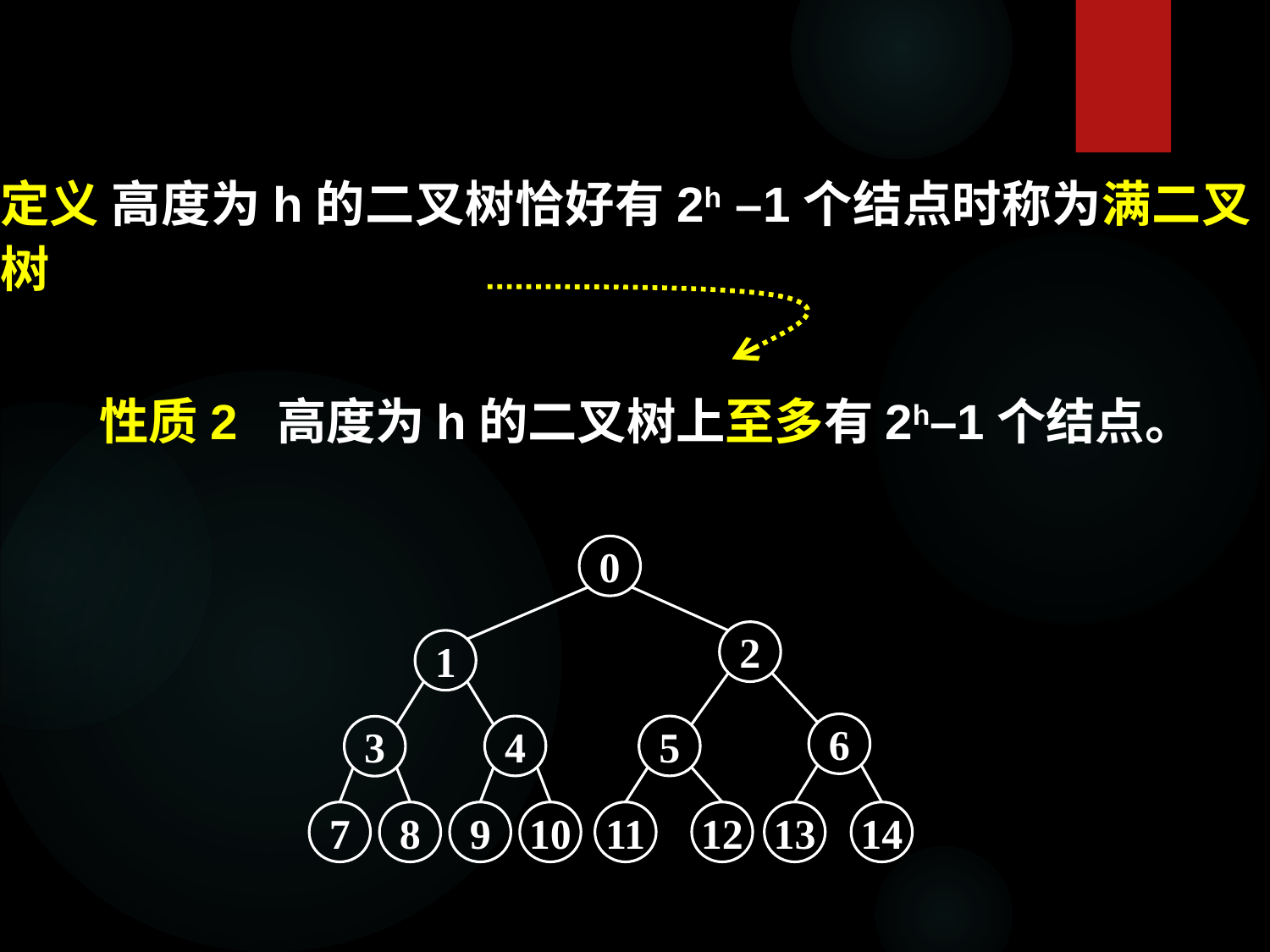

定义 高度为h的二叉树恰好有2h –1个结点时称为满二叉树

性质2  高度为h的二叉树上至多有2h–1个结点。
0
2
1
6
4
5
3
7
8
9
10
11
12
13
14